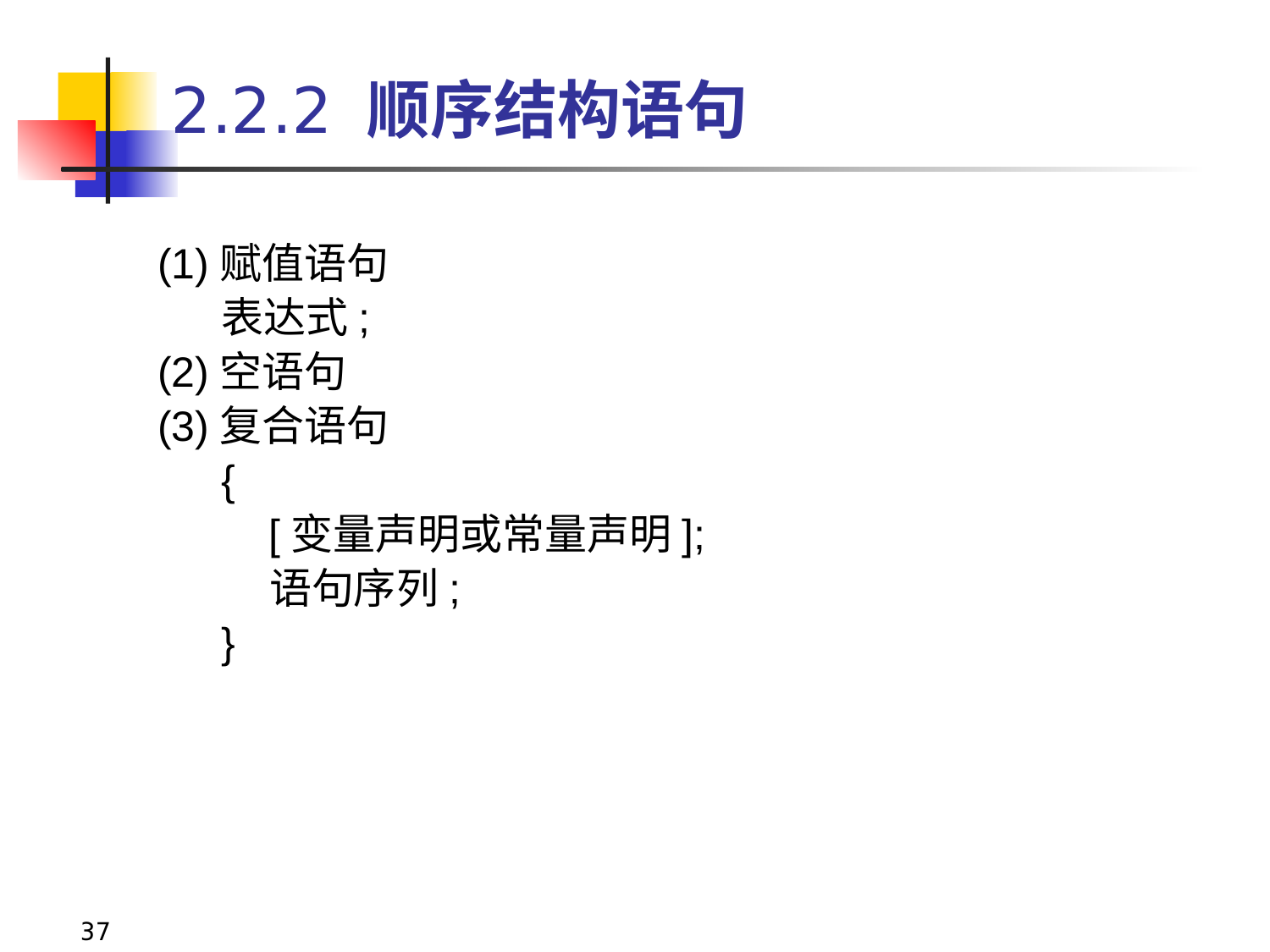

# 2.2.2 顺序结构语句
(1)赋值语句
表达式;
(2)空语句
(3)复合语句
{
    [变量声明或常量声明];
    语句序列;
}
37